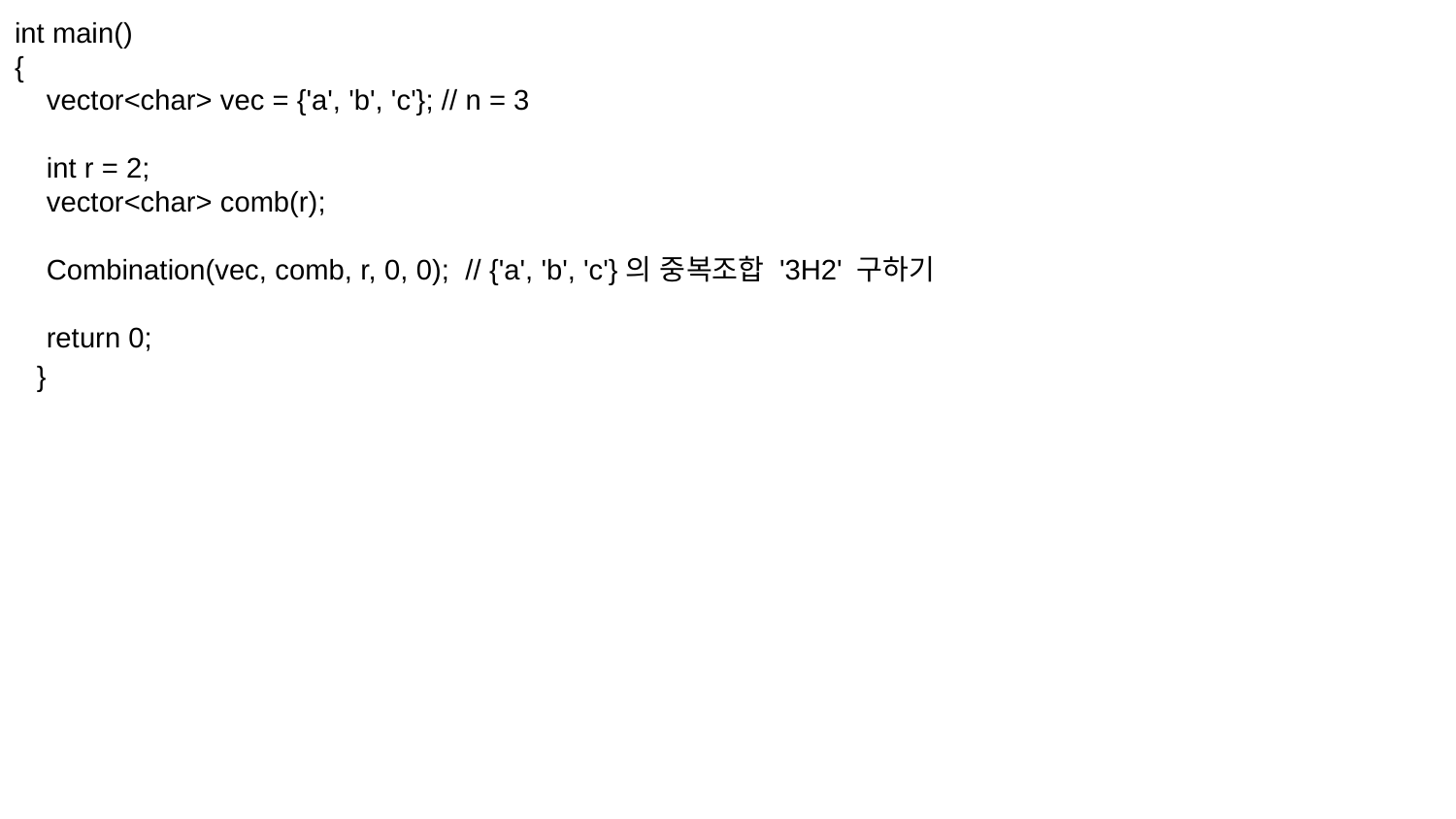

int main()
{
    vector<char> vec = {'a', 'b', 'c'}; // n = 3

    int r = 2;
    vector<char> comb(r);

    Combination(vec, comb, r, 0, 0);  // {'a', 'b', 'c'}의 중복조합 '3H2' 구하기

    return 0;
}